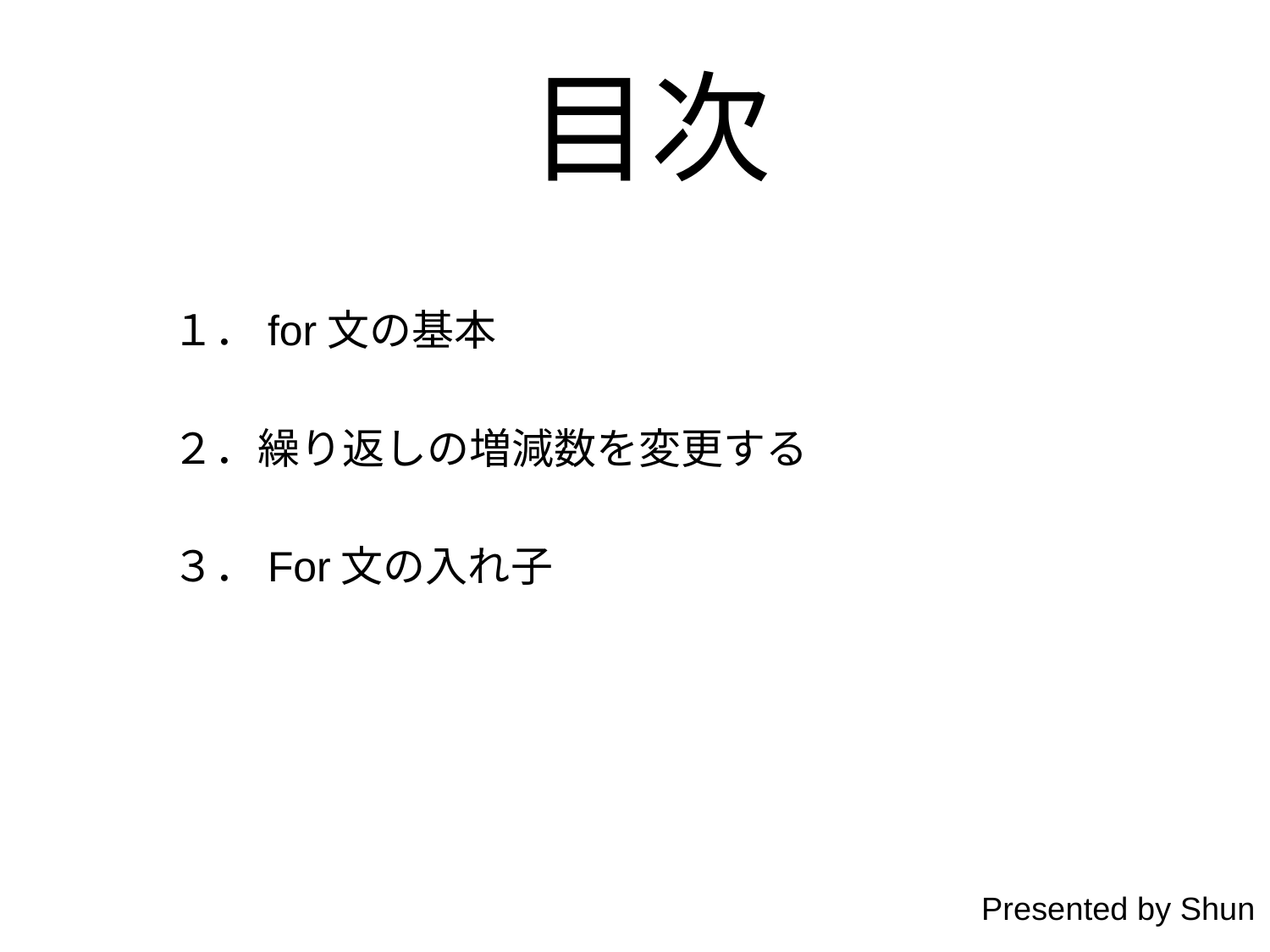

# 目次

１．for文の基本

２．繰り返しの増減数を変更する

３．For文の入れ子

Presented by Shun